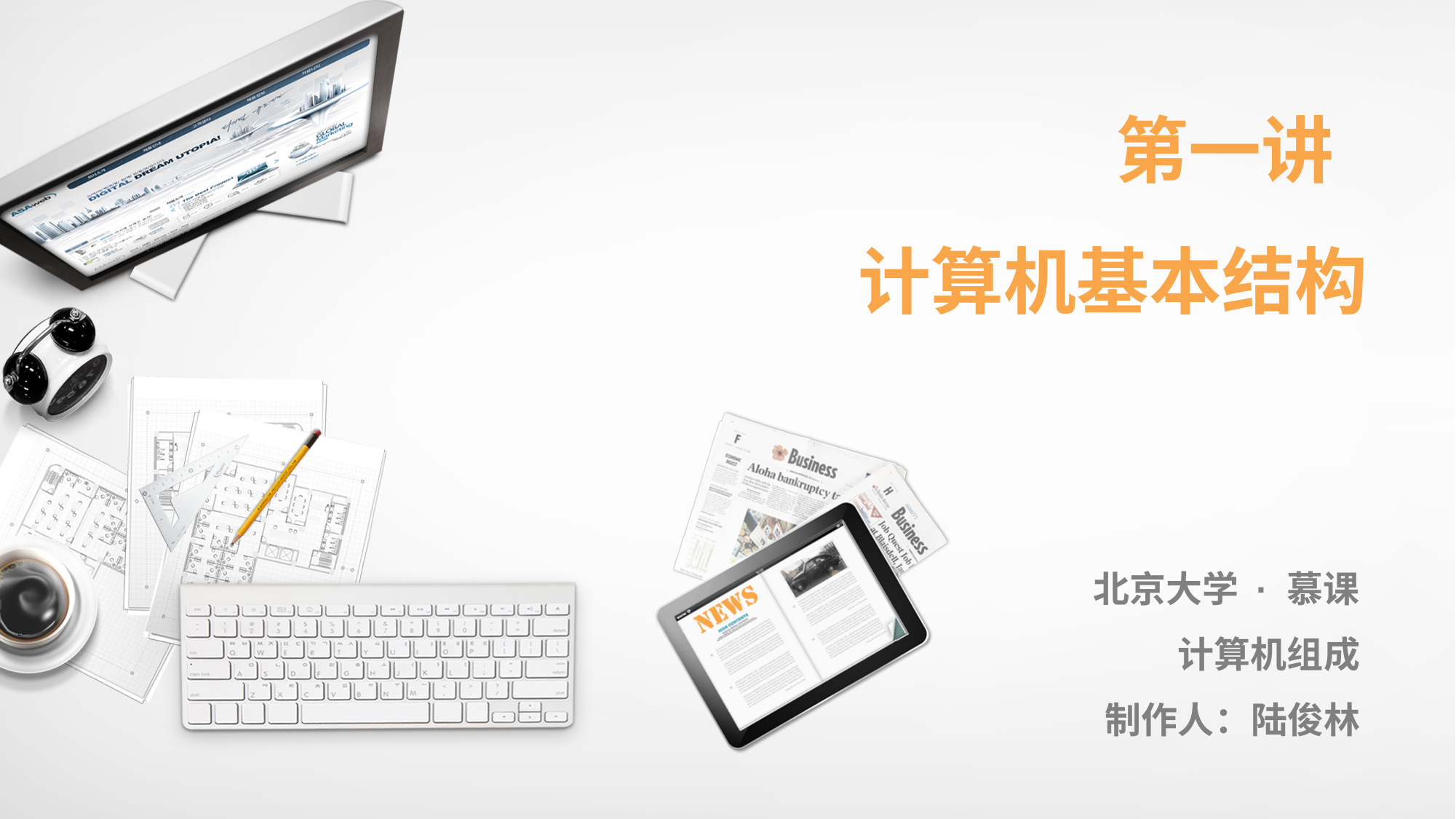

第一讲
计算机基本结构
北京大学 · 慕课
计算机组成
制作人：陆俊林